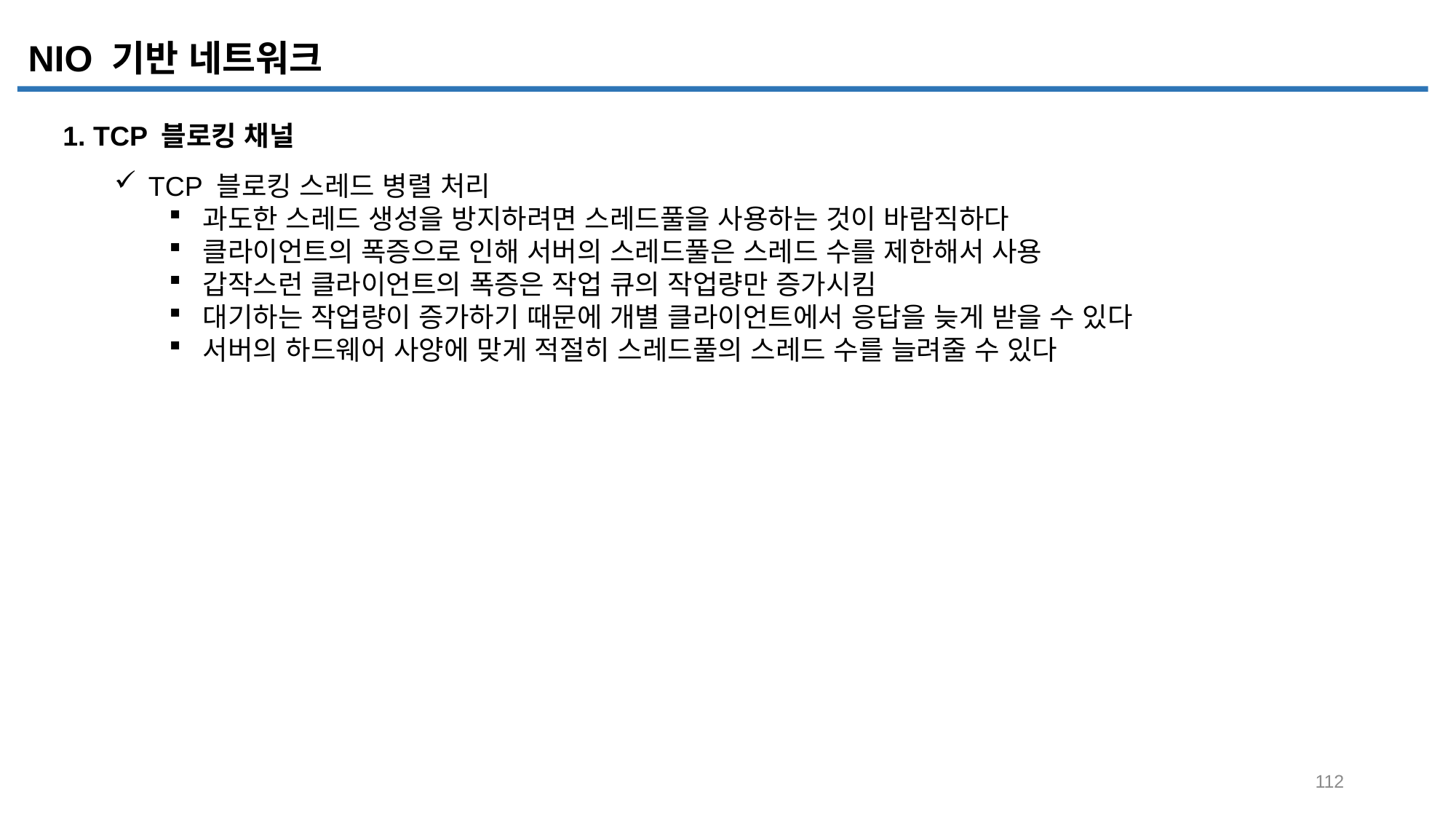

NIO 기반 네트워크

1. TCP 블로킹 채널
TCP 블로킹 스레드 병렬 처리
과도한 스레드 생성을 방지하려면 스레드풀을 사용하는 것이 바람직하다
클라이언트의 폭증으로 인해 서버의 스레드풀은 스레드 수를 제한해서 사용
갑작스런 클라이언트의 폭증은 작업 큐의 작업량만 증가시킴
대기하는 작업량이 증가하기 때문에 개별 클라이언트에서 응답을 늦게 받을 수 있다
서버의 하드웨어 사양에 맞게 적절히 스레드풀의 스레드 수를 늘려줄 수 있다
112